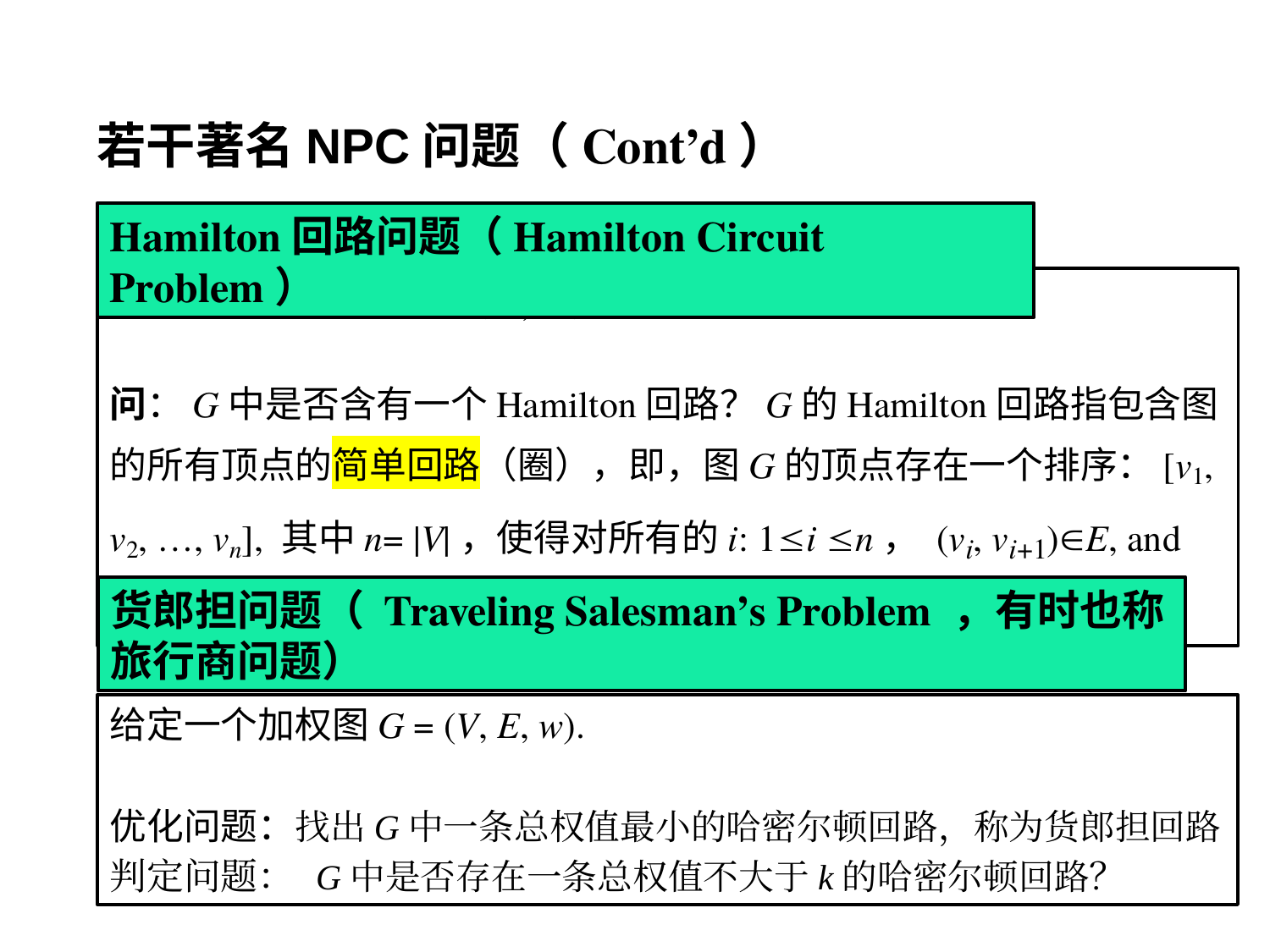

若干著名NPC问题（Cont’d）

Hamilton回路问题（Hamilton Circuit Problem）
例： 给定一个图G =（V, E）.

问：G中是否含有一个Hamilton回路？G的Hamilton回路指包含图的所有顶点的简单回路（圈），即，图G的顶点存在一个排序：[v1, v2, …, vn], 其中n= |V|，使得对所有的i: 1≤i ≤n， (vi, vi+1)∈E, and (vn, v1) ∈E.
货郎担问题（ Traveling Salesman’s Problem ，有时也称
旅行商问题）
给定一个加权图G = (V, E, w).

优化问题：找出G中一条总权值最小的哈密尔顿回路，称为货郎担回路
判定问题： G中是否存在一条总权值不大于k的哈密尔顿回路？